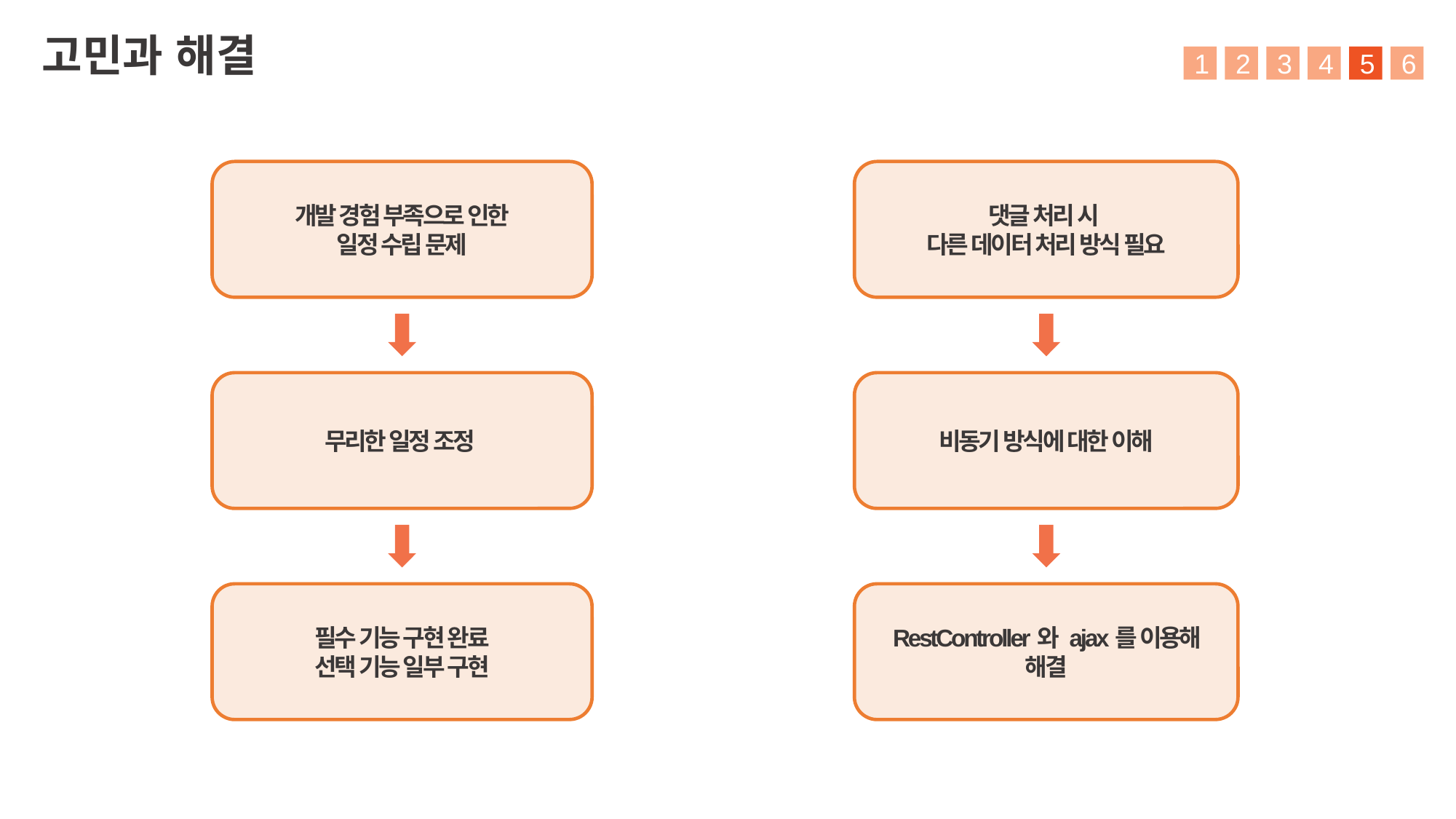

고민과 해결
1
2
3
4
5
6
개발 경험 부족으로 인한
일정 수립 문제
댓글 처리 시
다른 데이터 처리 방식 필요

무리한 일정 조정
비동기 방식에 대한 이해

필수 기능 구현 완료
선택 기능 일부 구현
RestController와 ajax를 이용해 해결